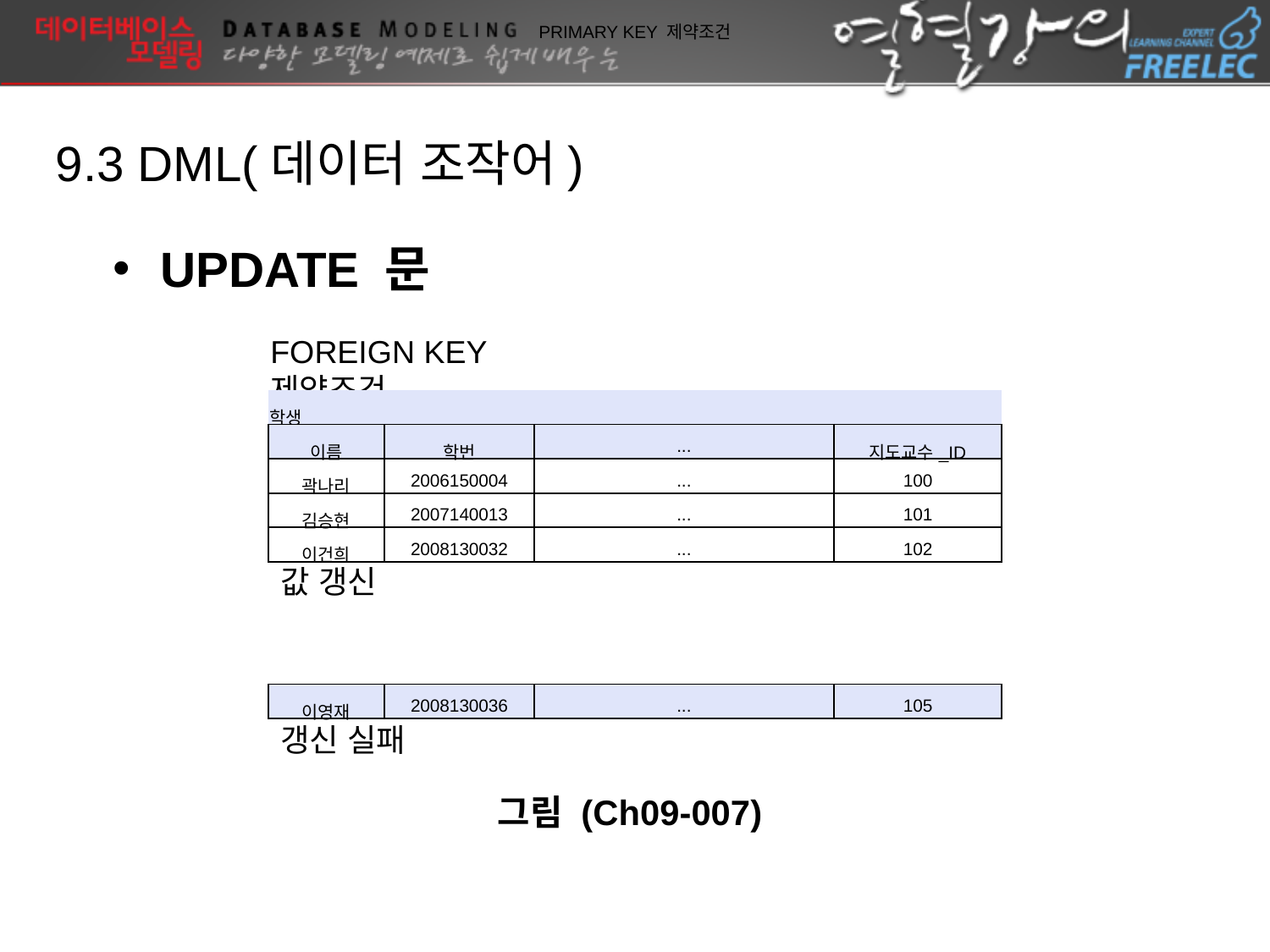

PRIMARY KEY 제약조건
9.3 DML(데이터 조작어)
UPDATE 문
FOREIGN KEY 제약조건
| 학생 |  |  |  |
| --- | --- | --- | --- |
| 이름 | 학번 | ... | 지도교수\_ID |
| 곽나리 | 2006150004 | ... | 100 |
| 김승현 | 2007140013 | ... | 101 |
| 이건희 | 2008130032 | ... | 102 |
값 갱신
| 이영재 | 2008130036 | ... | 105 |
| --- | --- | --- | --- |
갱신 실패
그림 (Ch09-007)